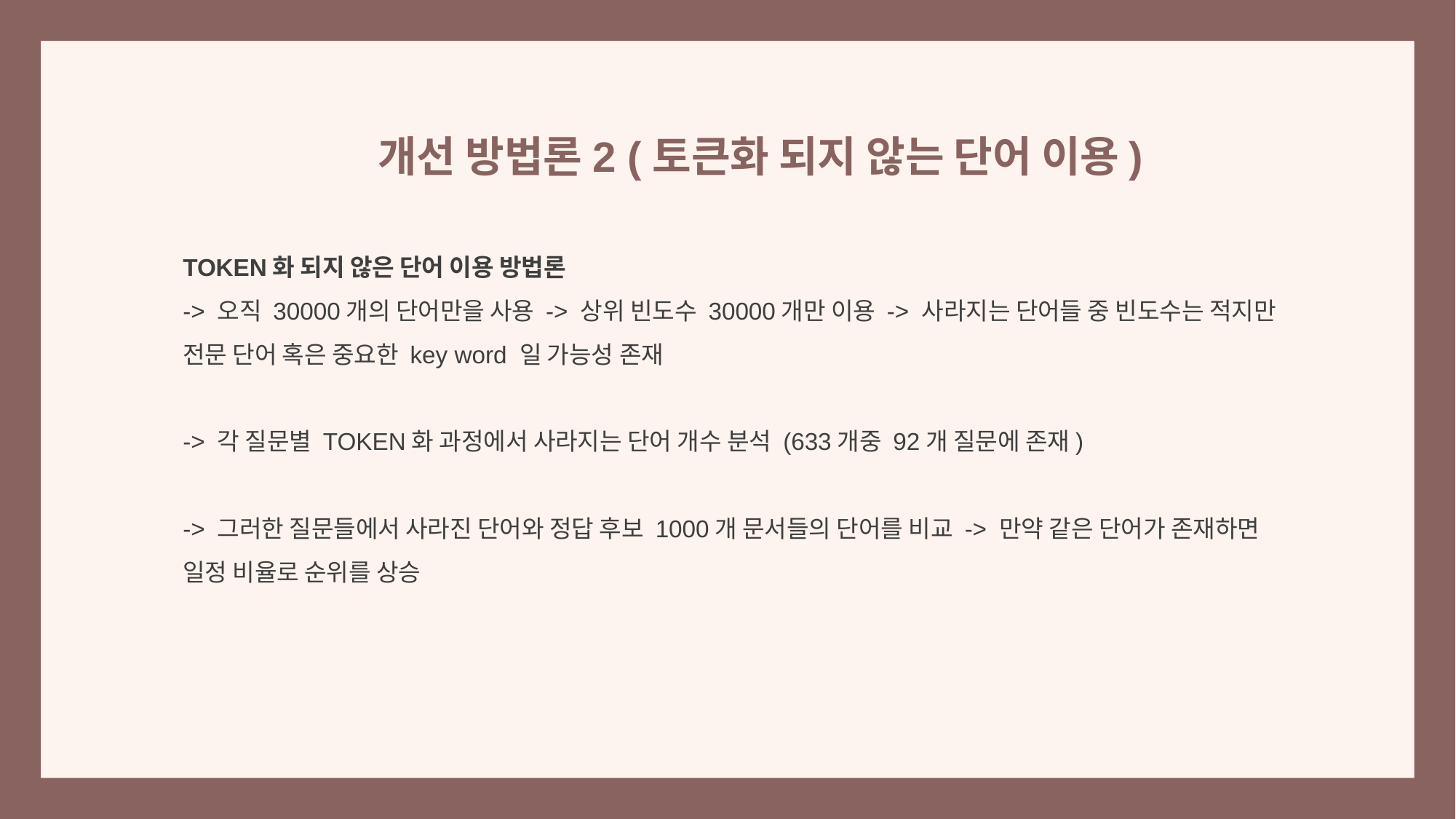

개선 방법론2 (토큰화 되지 않는 단어 이용)

TOKEN화 되지 않은 단어 이용 방법론
-> 오직 30000개의 단어만을 사용 -> 상위 빈도수 30000개만 이용 -> 사라지는 단어들 중 빈도수는 적지만 전문 단어 혹은 중요한 key word 일 가능성 존재

-> 각 질문별 TOKEN화 과정에서 사라지는 단어 개수 분석 (633개중 92개 질문에 존재)

-> 그러한 질문들에서 사라진 단어와 정답 후보 1000개 문서들의 단어를 비교 -> 만약 같은 단어가 존재하면 일정 비율로 순위를 상승